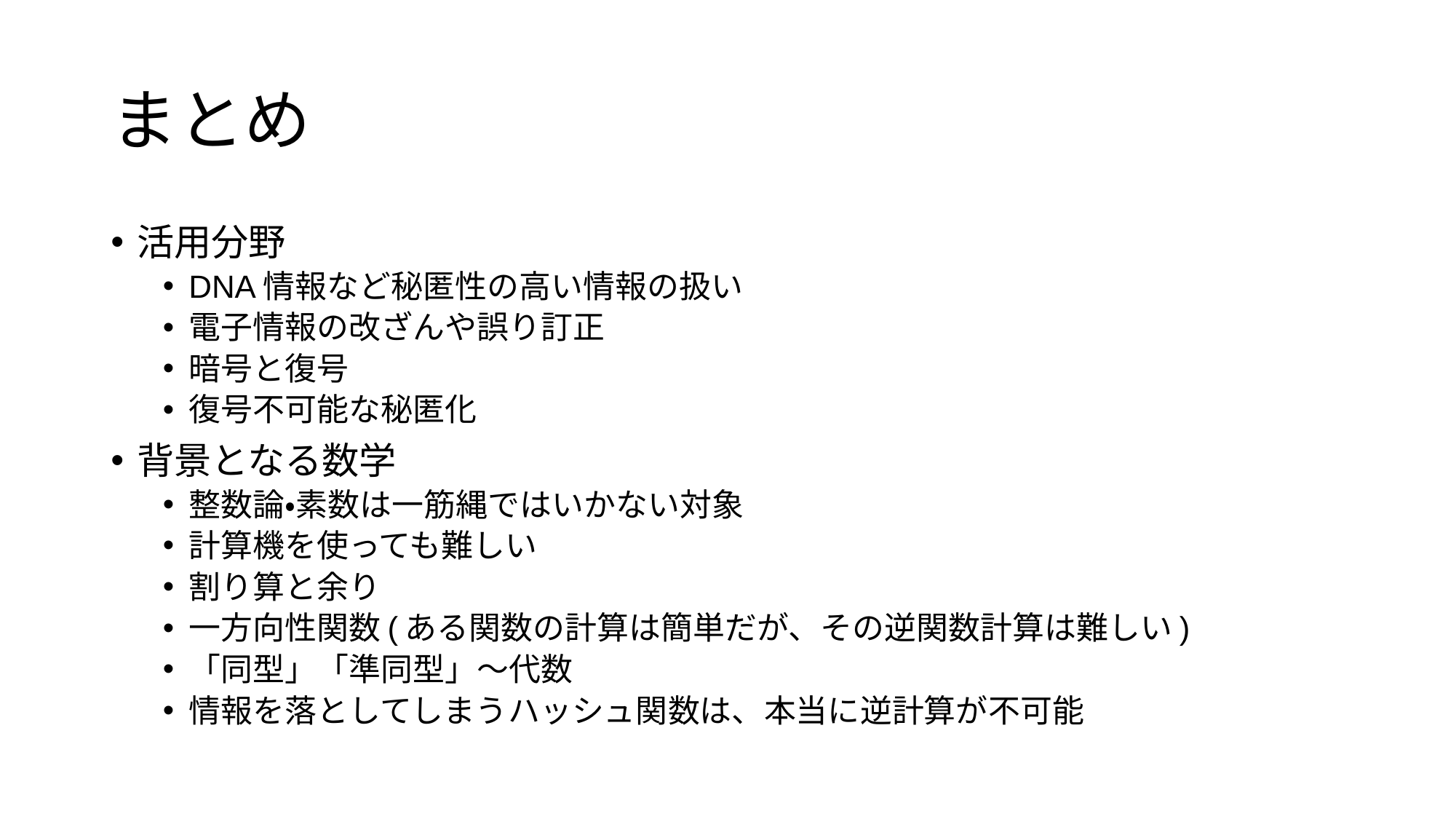

# まとめ
活用分野
DNA情報など秘匿性の高い情報の扱い
電子情報の改ざんや誤り訂正
暗号と復号
復号不可能な秘匿化
背景となる数学
整数論・素数は一筋縄ではいかない対象
計算機を使っても難しい
割り算と余り
一方向性関数(ある関数の計算は簡単だが、その逆関数計算は難しい)
「同型」「準同型」～代数
情報を落としてしまうハッシュ関数は、本当に逆計算が不可能